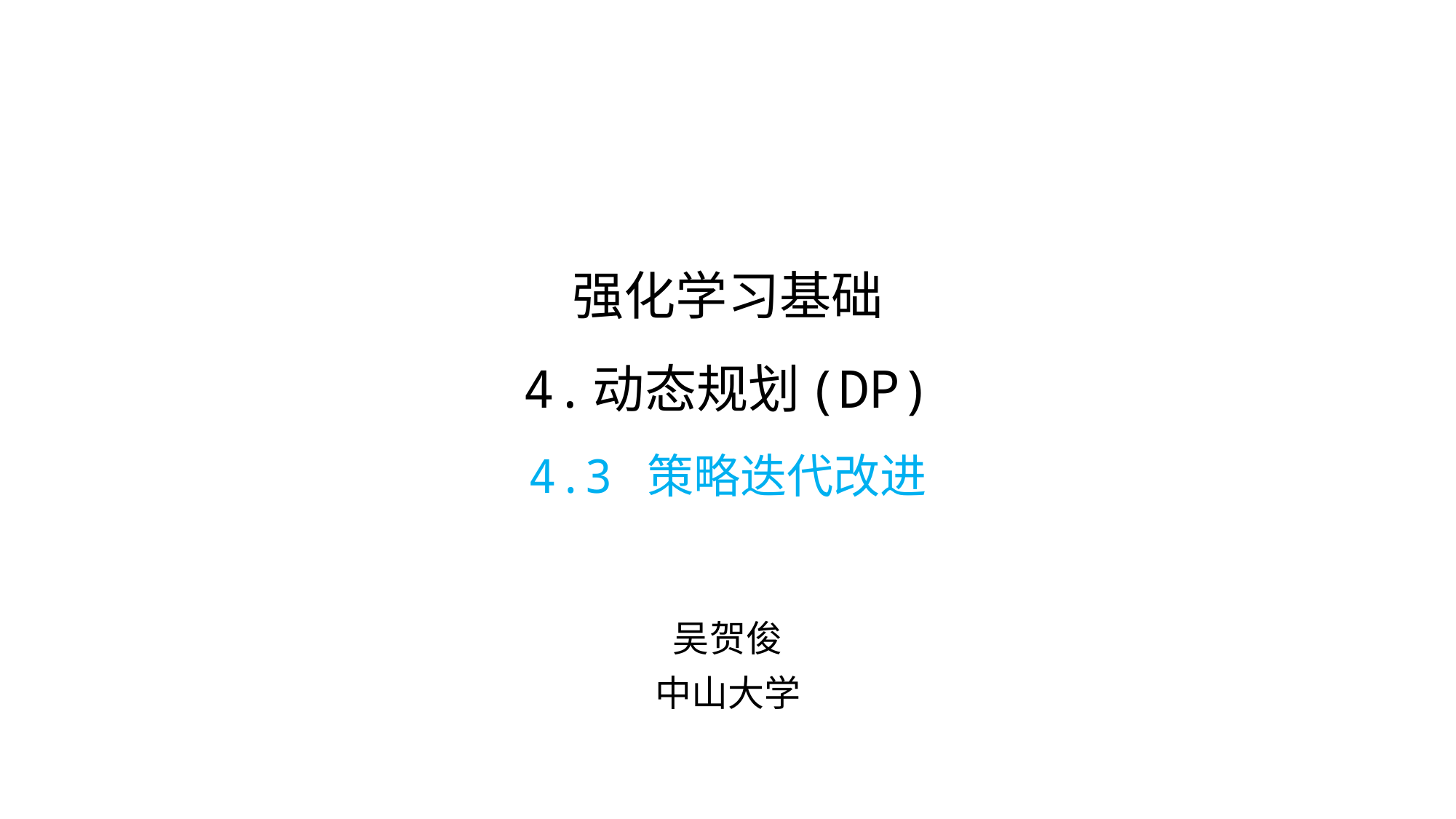

# 强化学习基础 4.动态规划(DP) 4.3 策略迭代改进

吴贺俊
中山大学